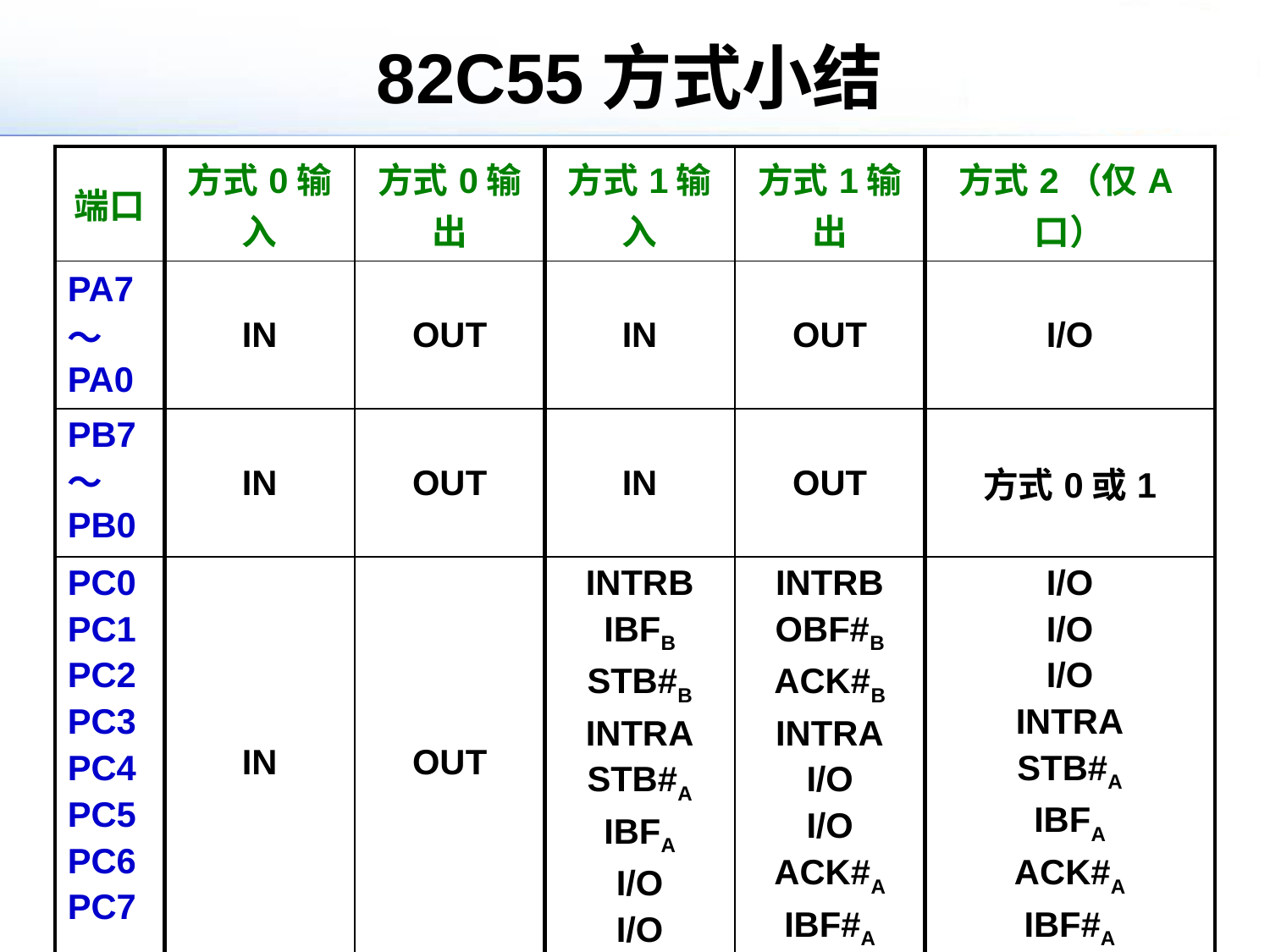

# 82C55方式小结
| 端口 | 方式0输入 | 方式0输出 | 方式1输入 | 方式1输出 | 方式2（仅A口） |
| --- | --- | --- | --- | --- | --- |
| PA7～PA0 | IN | OUT | IN | OUT | I/O |
| PB7～PB0 | IN | OUT | IN | OUT | 方式0或1 |
| PC0 PC1 PC2 PC3 PC4 PC5 PC6 PC7 | IN | OUT | INTRB IBFB STB#B INTRA STB#A IBFA I/O I/O | INTRB OBF#B ACK#B INTRA I/O I/O ACK#A IBF#A | I/O I/O I/O INTRA STB#A IBFA ACK#A IBF#A |